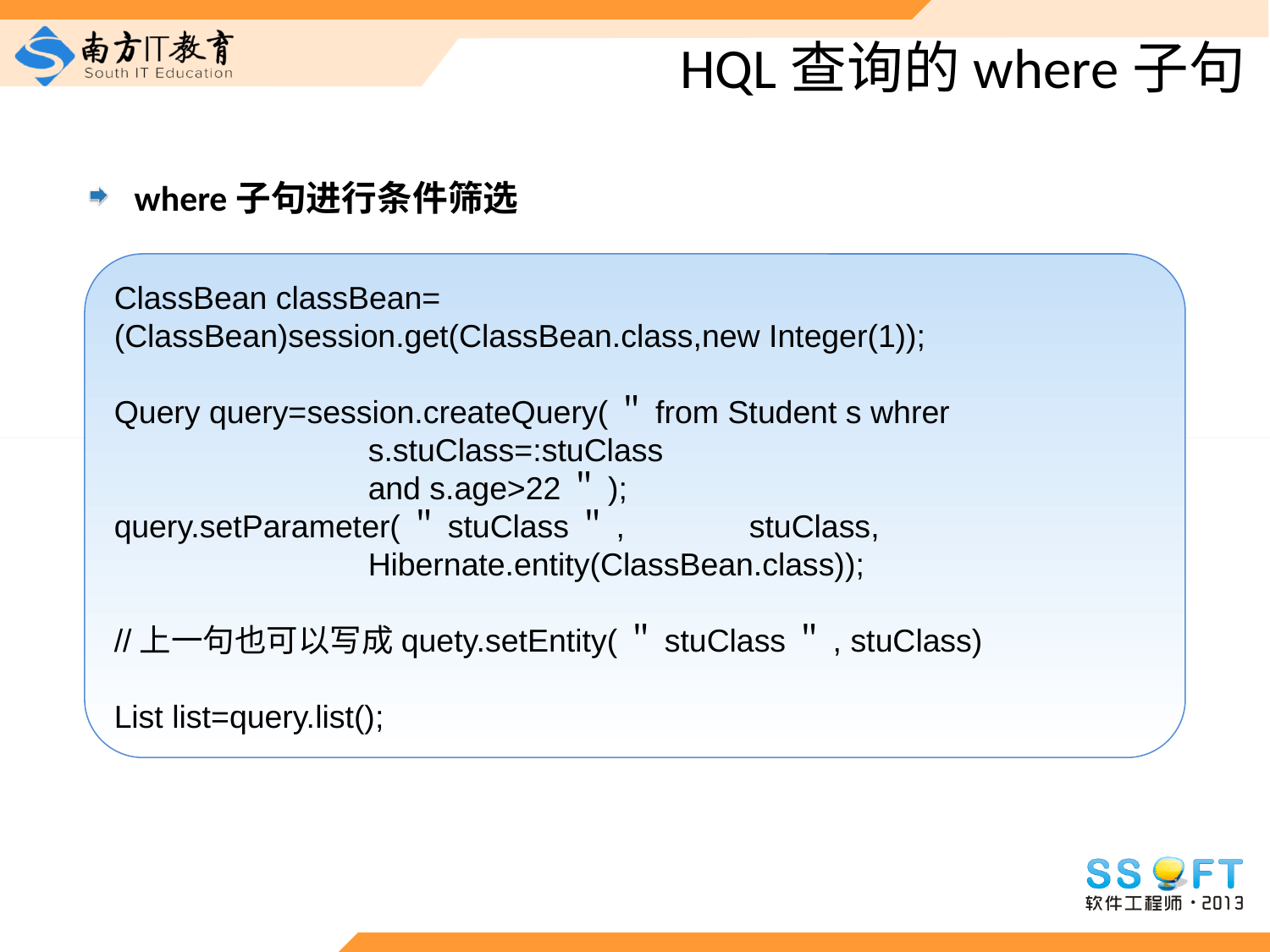

# HQL查询的where子句
where子句进行条件筛选

ClassBean classBean=
(ClassBean)session.get(ClassBean.class,new Integer(1));

Query query=session.createQuery(＂from Student s whrer 				s.stuClass=:stuClass
		and s.age>22＂);
query.setParameter(＂stuClass＂, 	stuClass,
		Hibernate.entity(ClassBean.class));

//上一句也可以写成quety.setEntity(＂stuClass＂, stuClass)

List list=query.list();